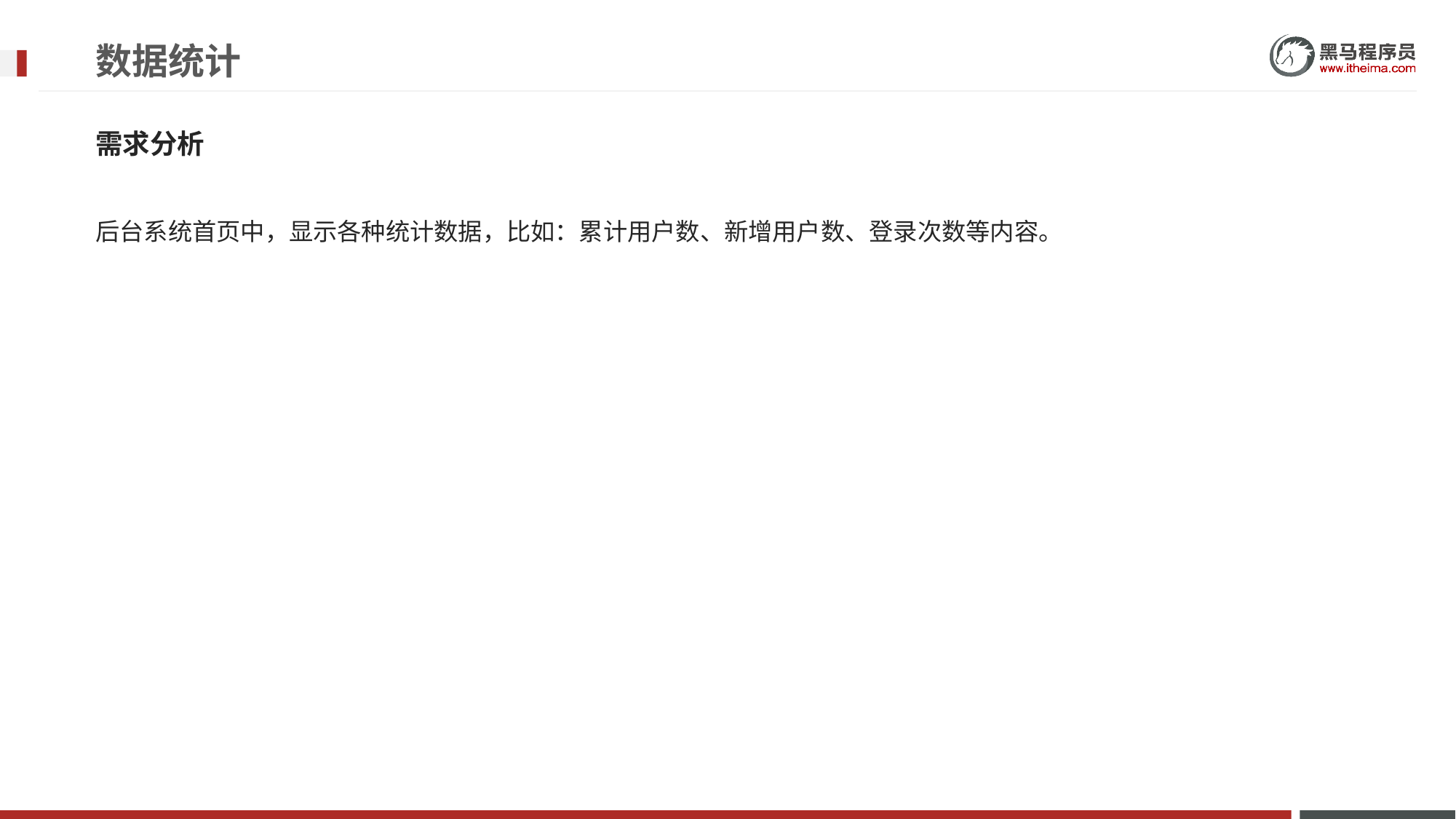

# 数据统计
需求分析
后台系统首页中，显示各种统计数据，比如：累计用户数、新增用户数、登录次数等内容。